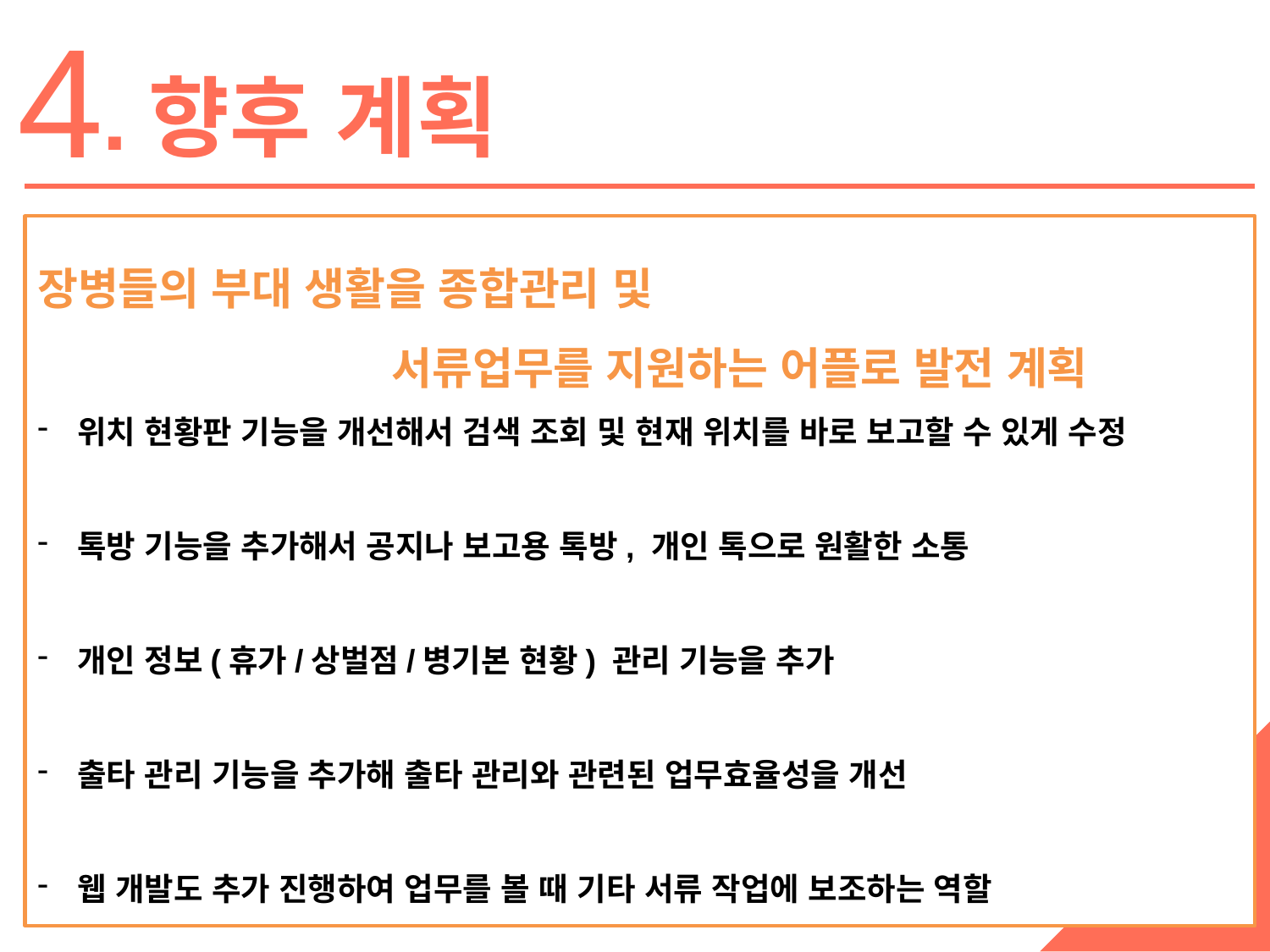

4
 .향후 계획
장병들의 부대 생활을 종합관리 및
                            서류업무를 지원하는 어플로 발전 계획
위치 현황판 기능을 개선해서 검색 조회 및 현재 위치를 바로 보고할 수 있게 수정

톡방 기능을 추가해서 공지나 보고용 톡방, 개인 톡으로 원활한 소통

개인 정보(휴가/상벌점/병기본 현황) 관리 기능을 추가

출타 관리 기능을 추가해 출타 관리와 관련된 업무효율성을 개선

웹 개발도 추가 진행하여 업무를 볼 때 기타 서류 작업에 보조하는 역할